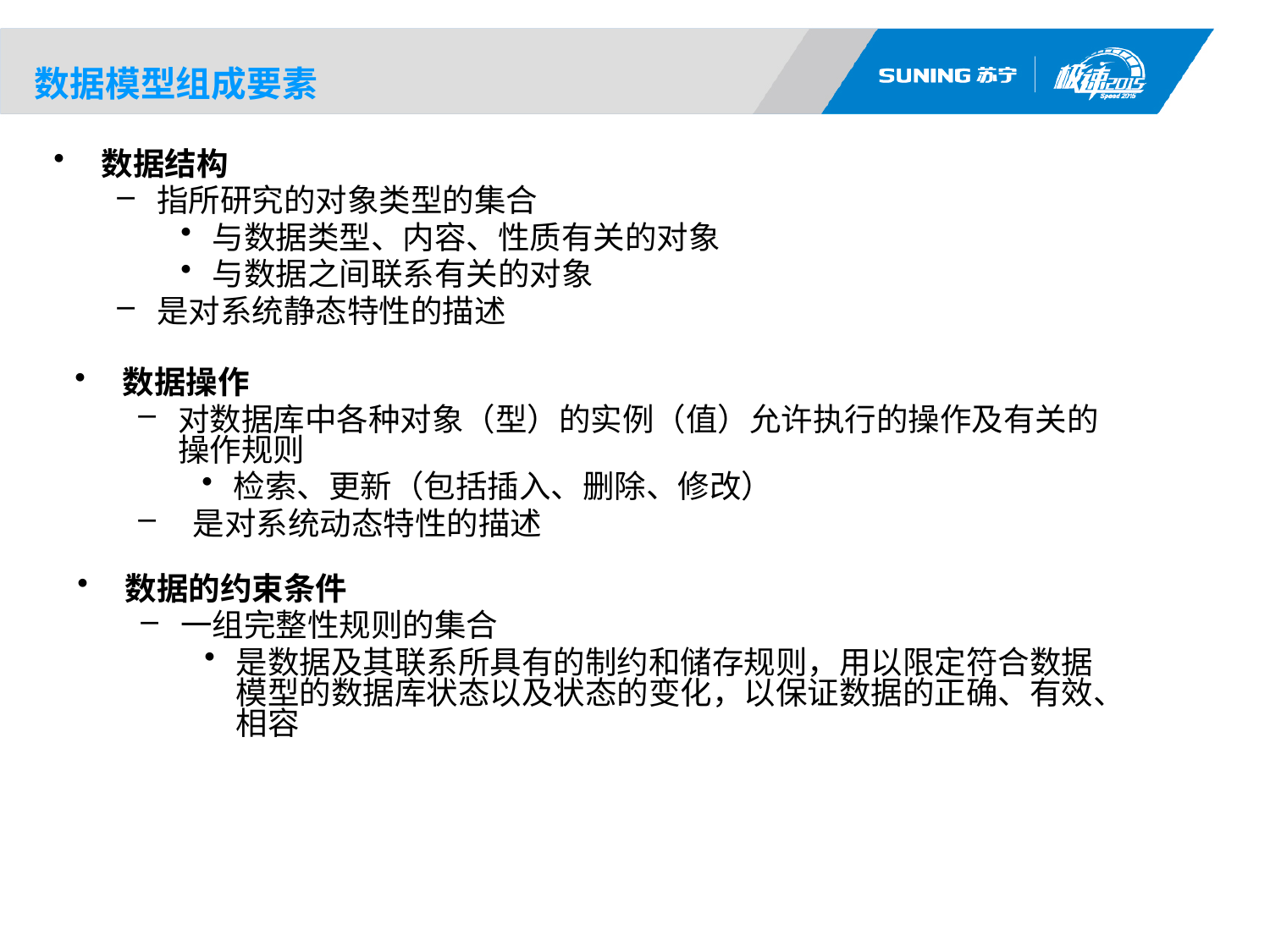

数据模型组成要素
数据结构
指所研究的对象类型的集合
与数据类型、内容、性质有关的对象
与数据之间联系有关的对象
是对系统静态特性的描述

数据操作
对数据库中各种对象（型）的实例（值）允许执行的操作及有关的操作规则
检索、更新（包括插入、删除、修改）
 是对系统动态特性的描述

数据的约束条件
一组完整性规则的集合
是数据及其联系所具有的制约和储存规则，用以限定符合数据模型的数据库状态以及状态的变化，以保证数据的正确、有效、相容